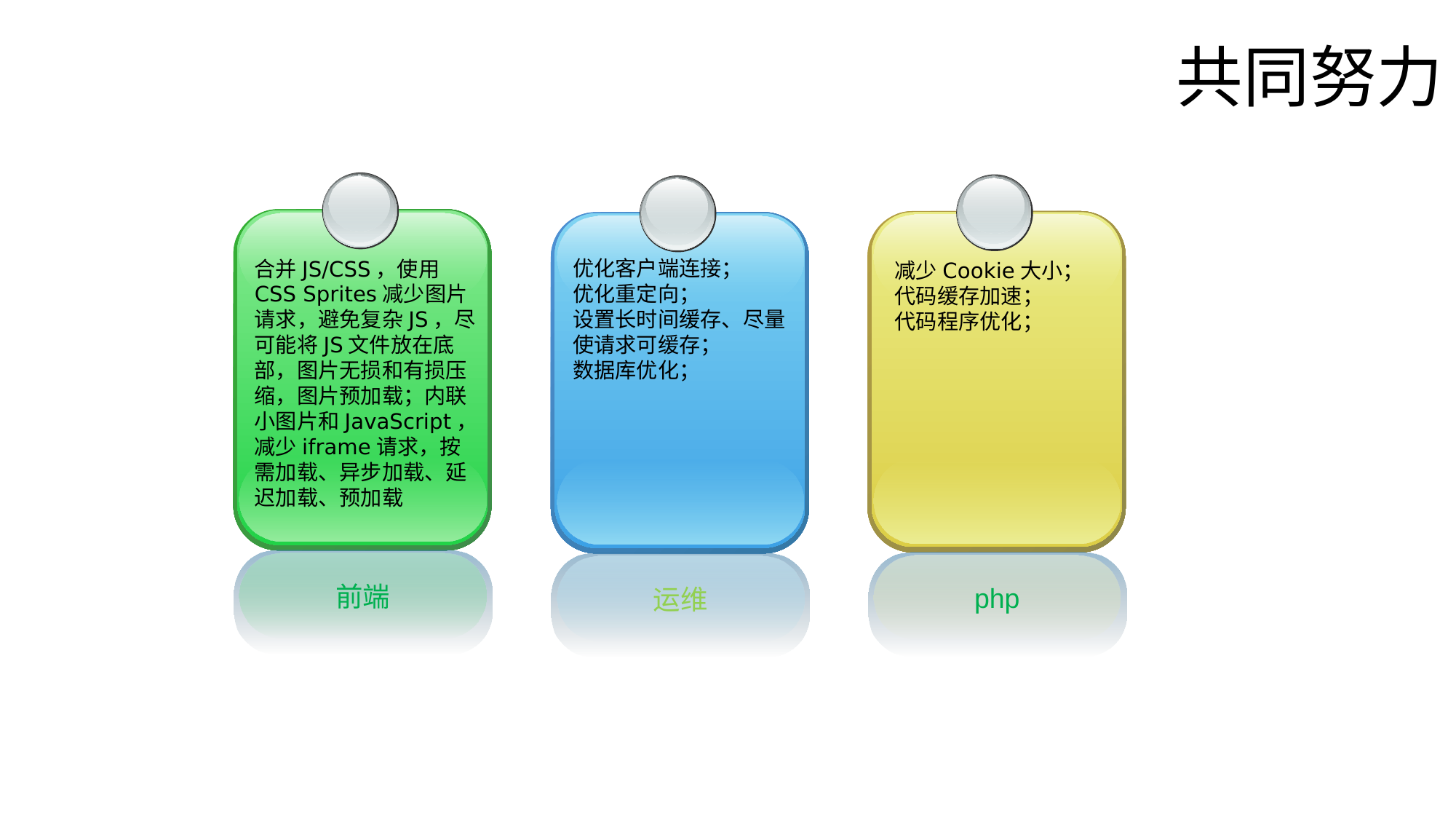

# 共同努力

前端

php

运维
优化客户端连接；
优化重定向；
设置长时间缓存、尽量使请求可缓存；
数据库优化；
合并JS/CSS，使用CSS Sprites减少图片请求，避免复杂JS，尽可能将JS文件放在底部，图片无损和有损压缩，图片预加载；内联小图片和JavaScript，减少iframe请求，按需加载、异步加载、延迟加载、预加载
减少Cookie大小；
代码缓存加速；
代码程序优化；